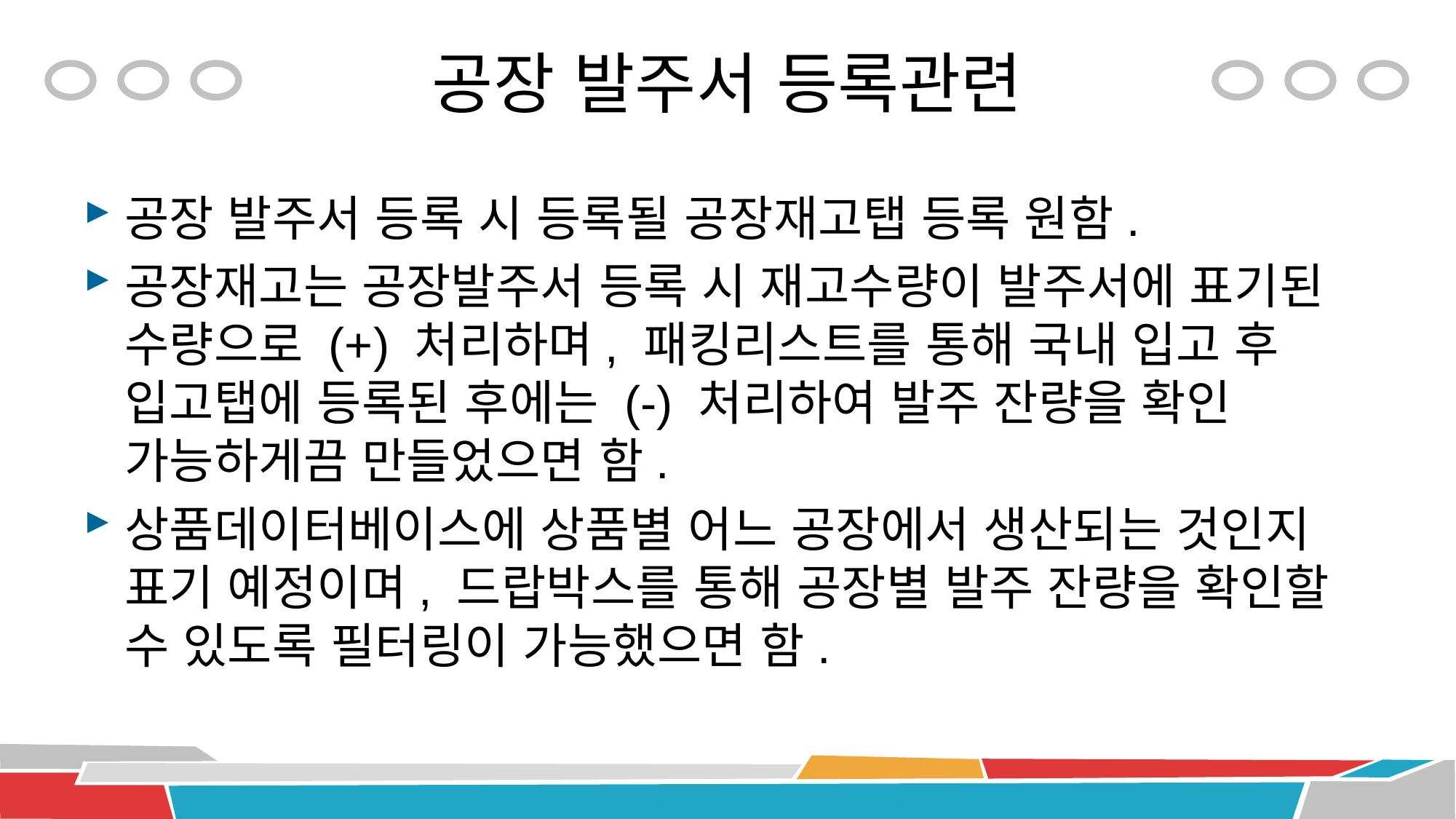

# 공장 발주서 등록관련
공장 발주서 등록 시 등록될 공장재고탭 등록 원함.
공장재고는 공장발주서 등록 시 재고수량이 발주서에 표기된 수량으로 (+) 처리하며, 패킹리스트를 통해 국내 입고 후 입고탭에 등록된 후에는 (-) 처리하여 발주 잔량을 확인 가능하게끔 만들었으면 함.
상품데이터베이스에 상품별 어느 공장에서 생산되는 것인지 표기 예정이며, 드랍박스를 통해 공장별 발주 잔량을 확인할 수 있도록 필터링이 가능했으면 함.